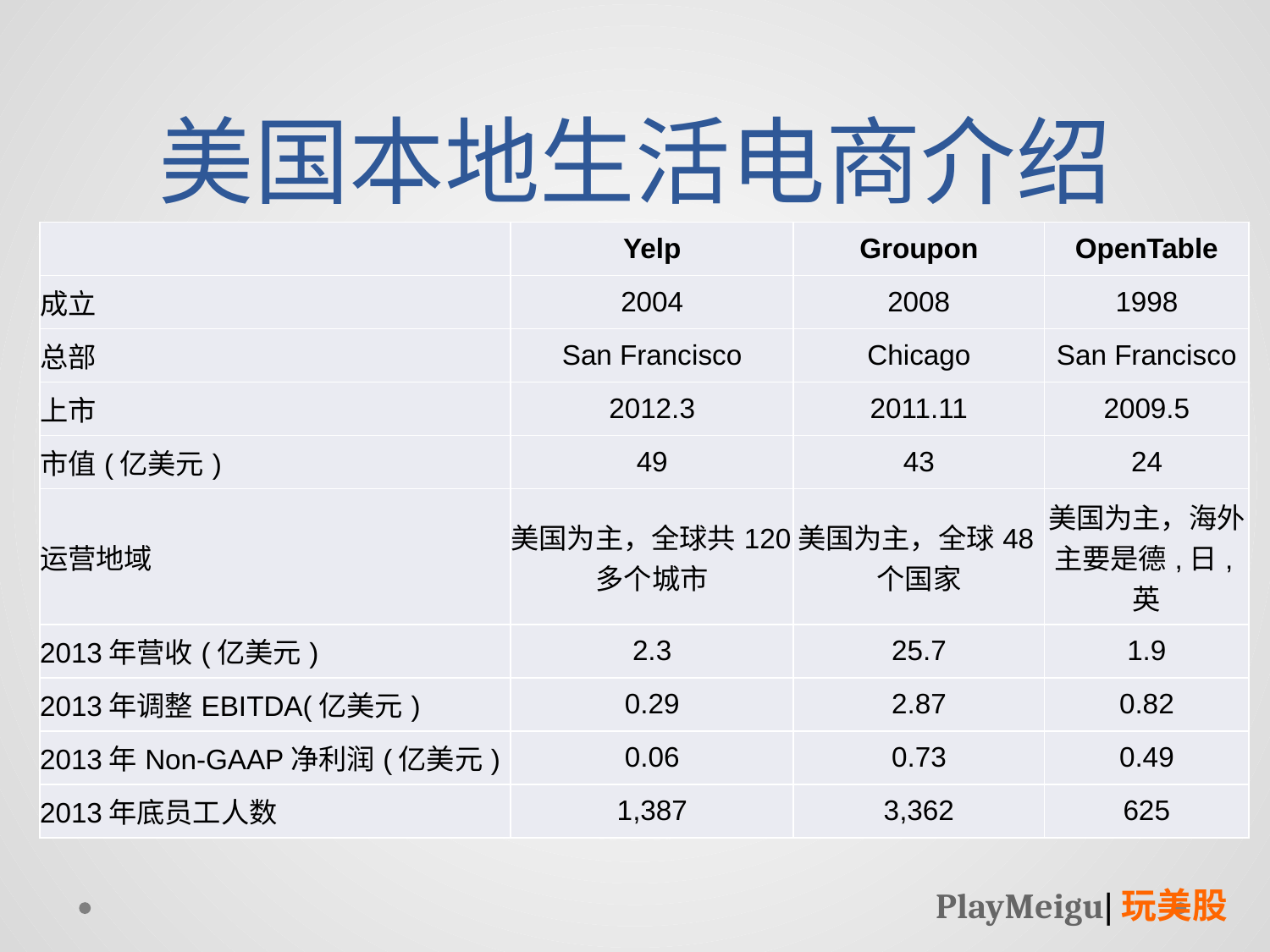

# 美国本地生活电商介绍
|  | Yelp | Groupon | OpenTable |
| --- | --- | --- | --- |
| 成立 | 2004 | 2008 | 1998 |
| 总部 | San Francisco | Chicago | San Francisco |
| 上市 | 2012.3 | 2011.11 | 2009.5 |
| 市值(亿美元) | 49 | 43 | 24 |
| 运营地域 | 美国为主，全球共120多个城市 | 美国为主，全球48个国家 | 美国为主，海外主要是德,日,英 |
| 2013年营收(亿美元) | 2.3 | 25.7 | 1.9 |
| 2013年调整EBITDA(亿美元) | 0.29 | 2.87 | 0.82 |
| 2013年Non-GAAP净利润(亿美元) | 0.06 | 0.73 | 0.49 |
| 2013年底员工人数 | 1,387 | 3,362 | 625 |
PlayMeigu|玩美股